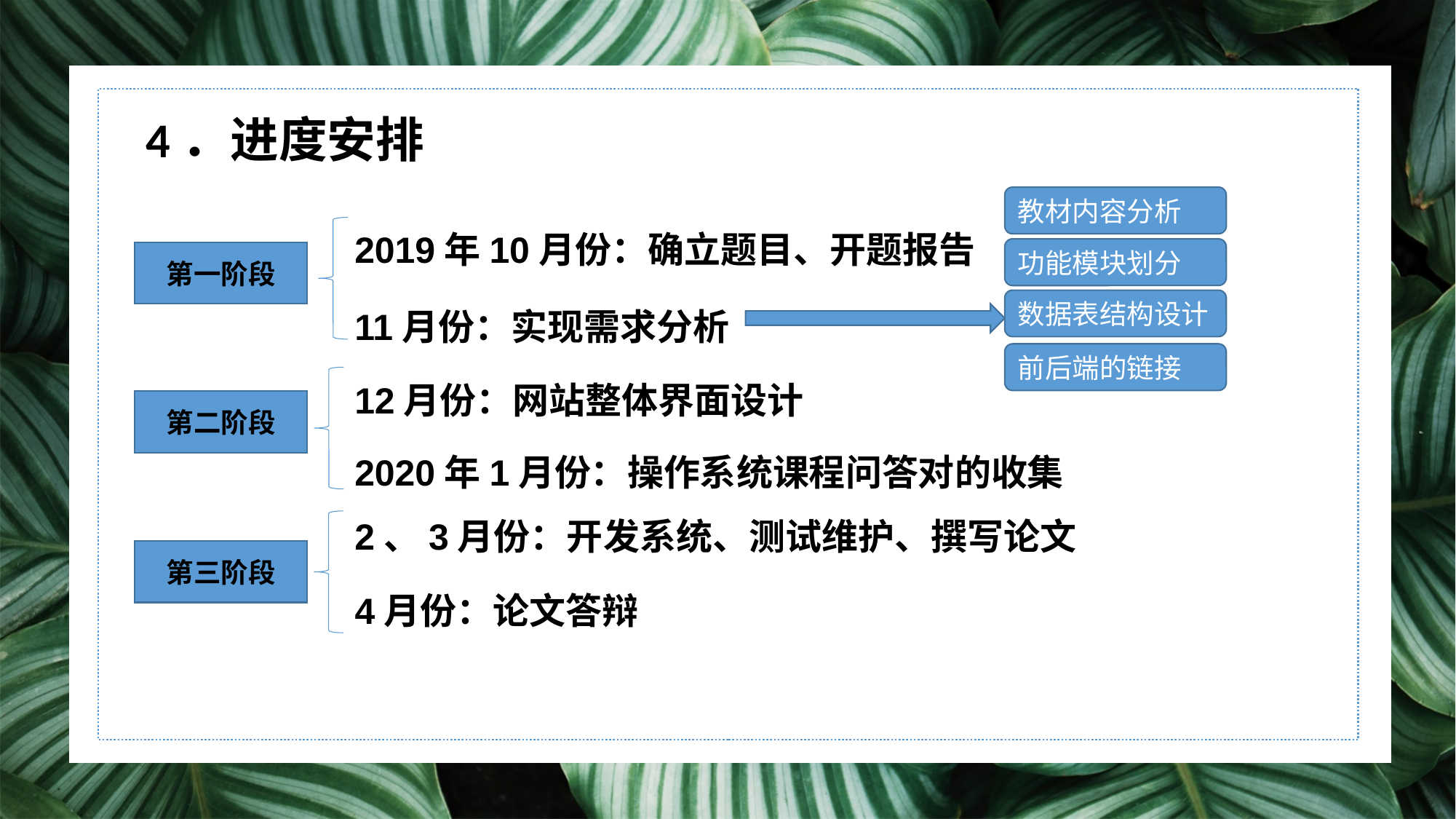

4．进度安排
教材内容分析
2019年10月份：确立题目、开题报告

功能模块划分
第一阶段
11月份：实现需求分析
数据表结构设计

前后端的链接
12月份：网站整体界面设计

第二阶段
2020年1月份：操作系统课程问答对的收集

2、3月份：开发系统、测试维护、撰写论文

第三阶段
4月份：论文答辩